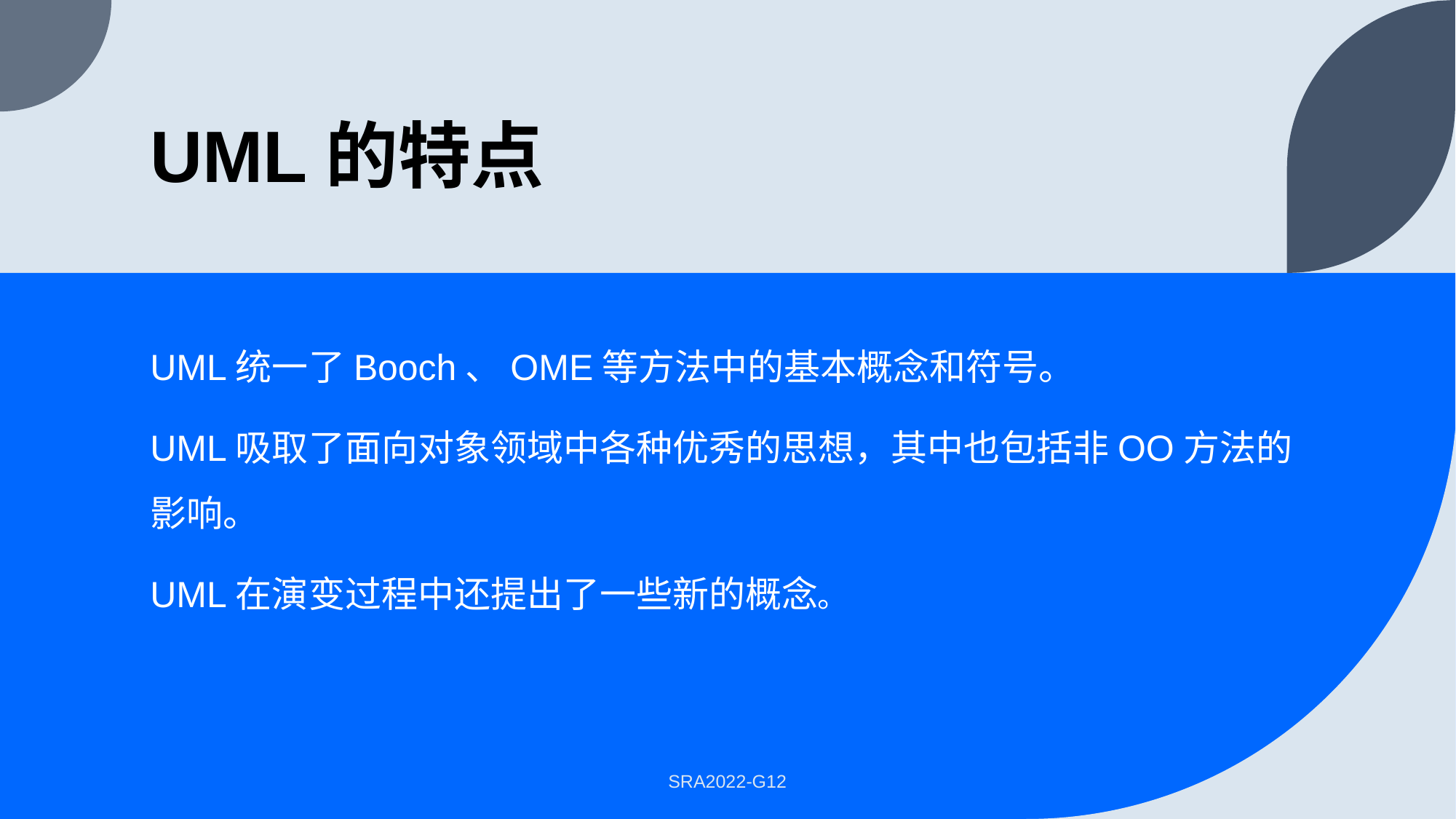

# UML的特点
UML统一了Booch、OME等方法中的基本概念和符号。
UML吸取了面向对象领域中各种优秀的思想，其中也包括非OO方法的影响。
UML在演变过程中还提出了一些新的概念。

SRA2022-G12
9